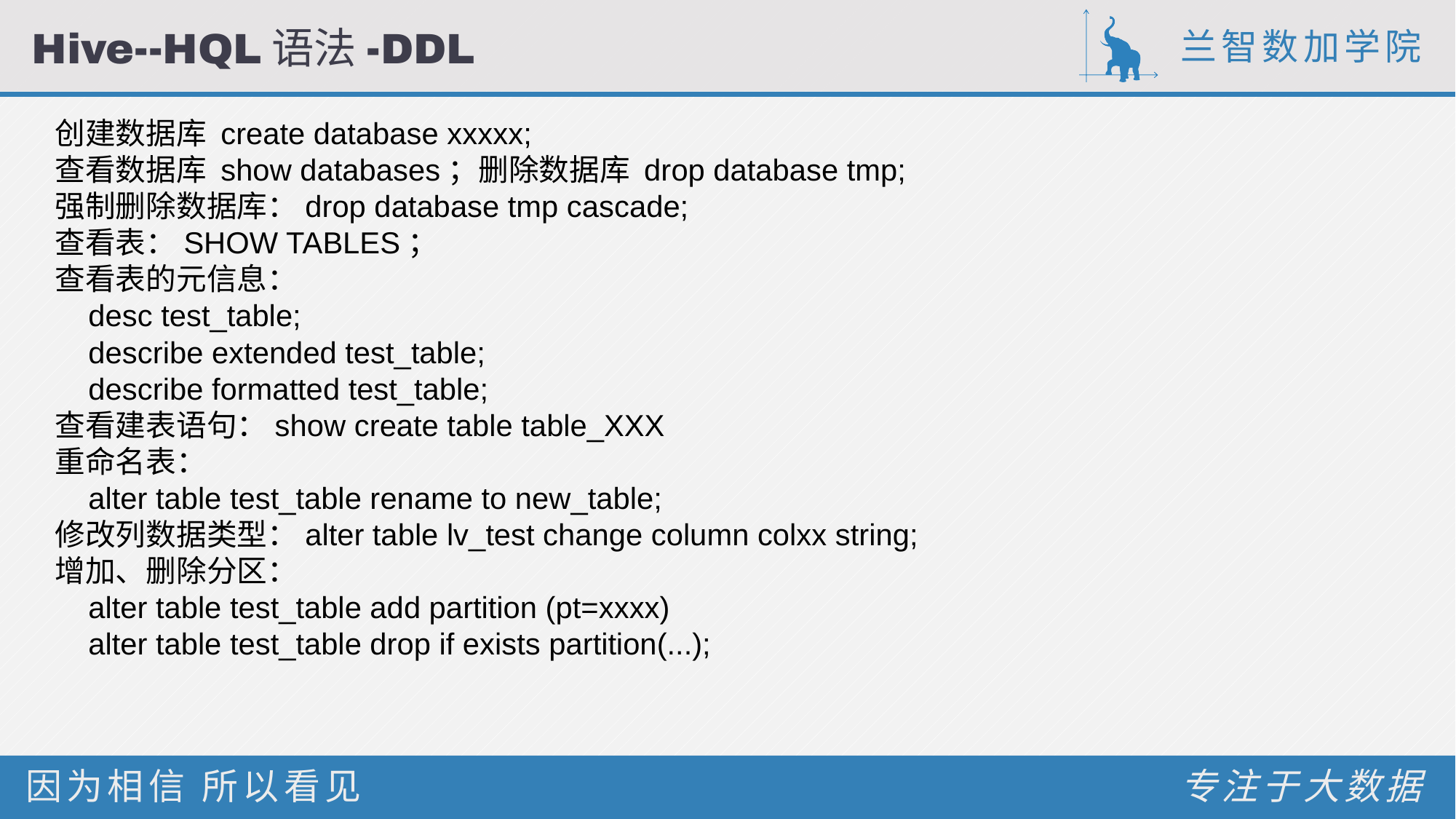

# Hive--HQL语法-DDL
创建数据库 create database xxxxx;
查看数据库 show databases；删除数据库 drop database tmp;
强制删除数据库：drop database tmp cascade;
查看表：SHOW TABLES；
查看表的元信息：
    desc test_table;
    describe extended test_table;
    describe formatted test_table;
查看建表语句：show create table table_XXX
重命名表：
    alter table test_table rename to new_table;
修改列数据类型：alter table lv_test change column colxx string;
增加、删除分区：
    alter table test_table add partition (pt=xxxx)
    alter table test_table drop if exists partition(...);